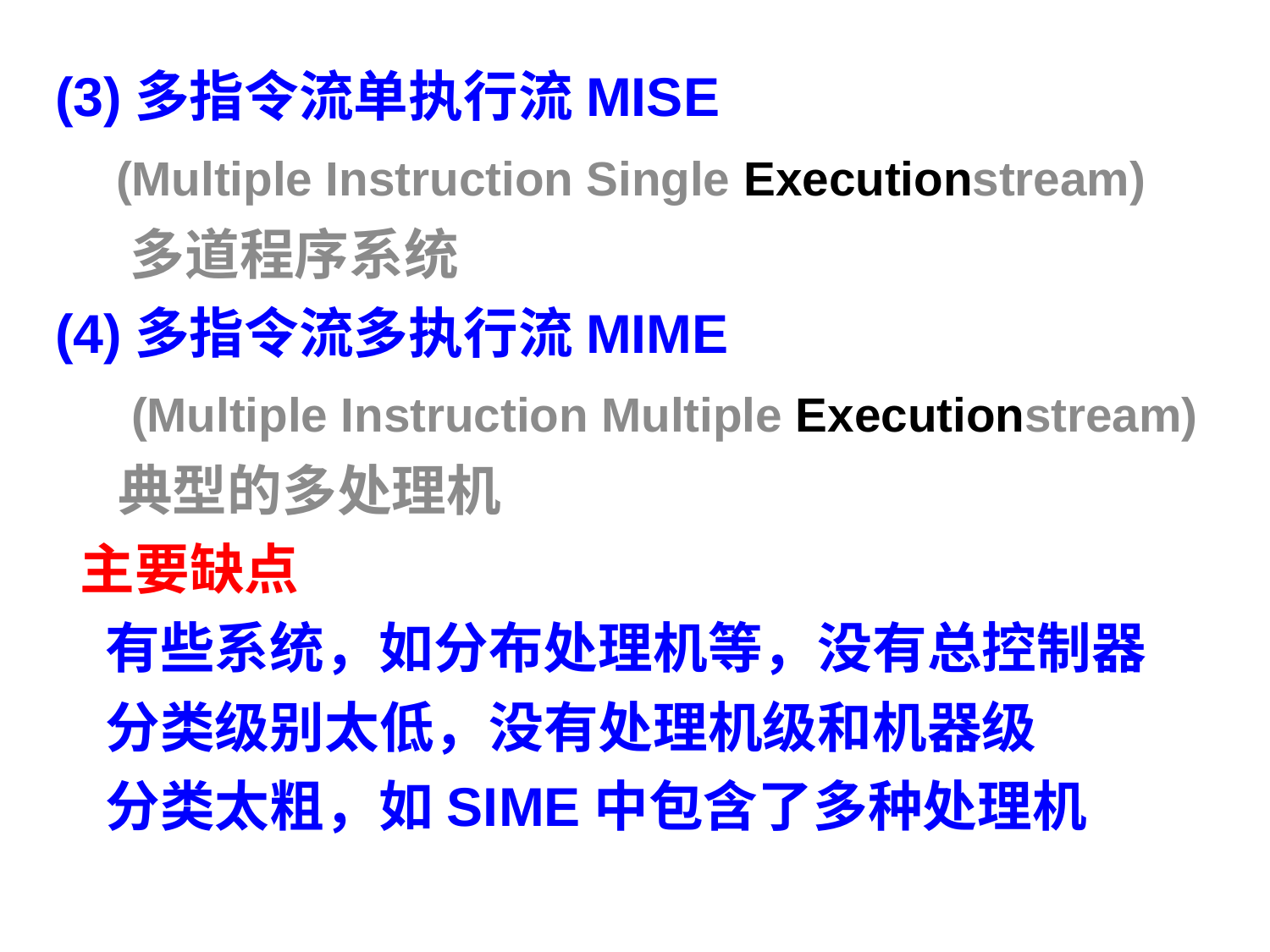

(3)多指令流单执行流MISE
    (Multiple Instruction Single Executionstream)
     多道程序系统
(4)多指令流多执行流MIME
     (Multiple Instruction Multiple Executionstream)
    典型的多处理机
 主要缺点
   有些系统，如分布处理机等，没有总控制器
   分类级别太低，没有处理机级和机器级
   分类太粗，如SIME中包含了多种处理机